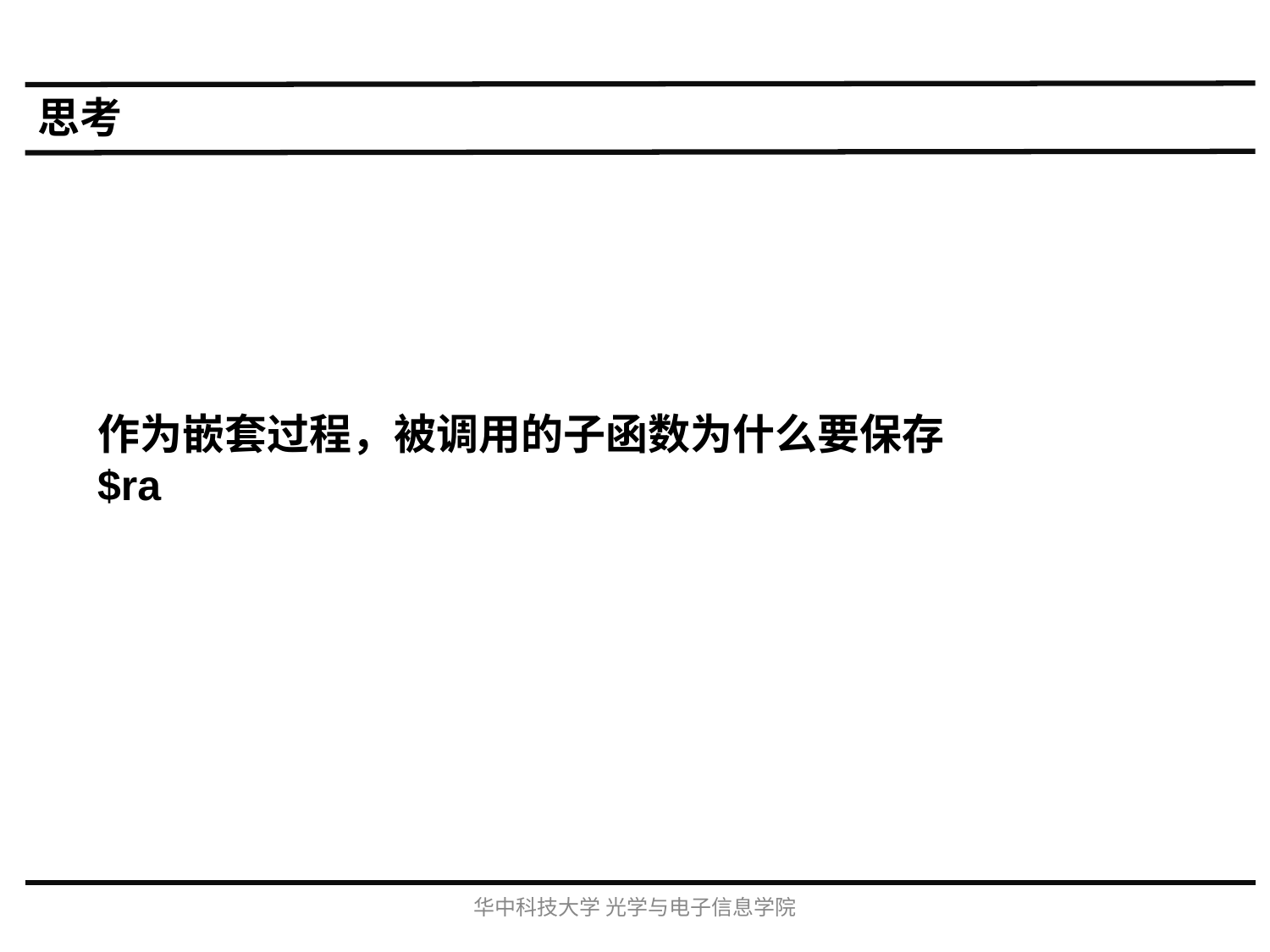

思考
作为嵌套过程，被调用的子函数为什么要保存$ra
华中科技大学光学与电子信息学院